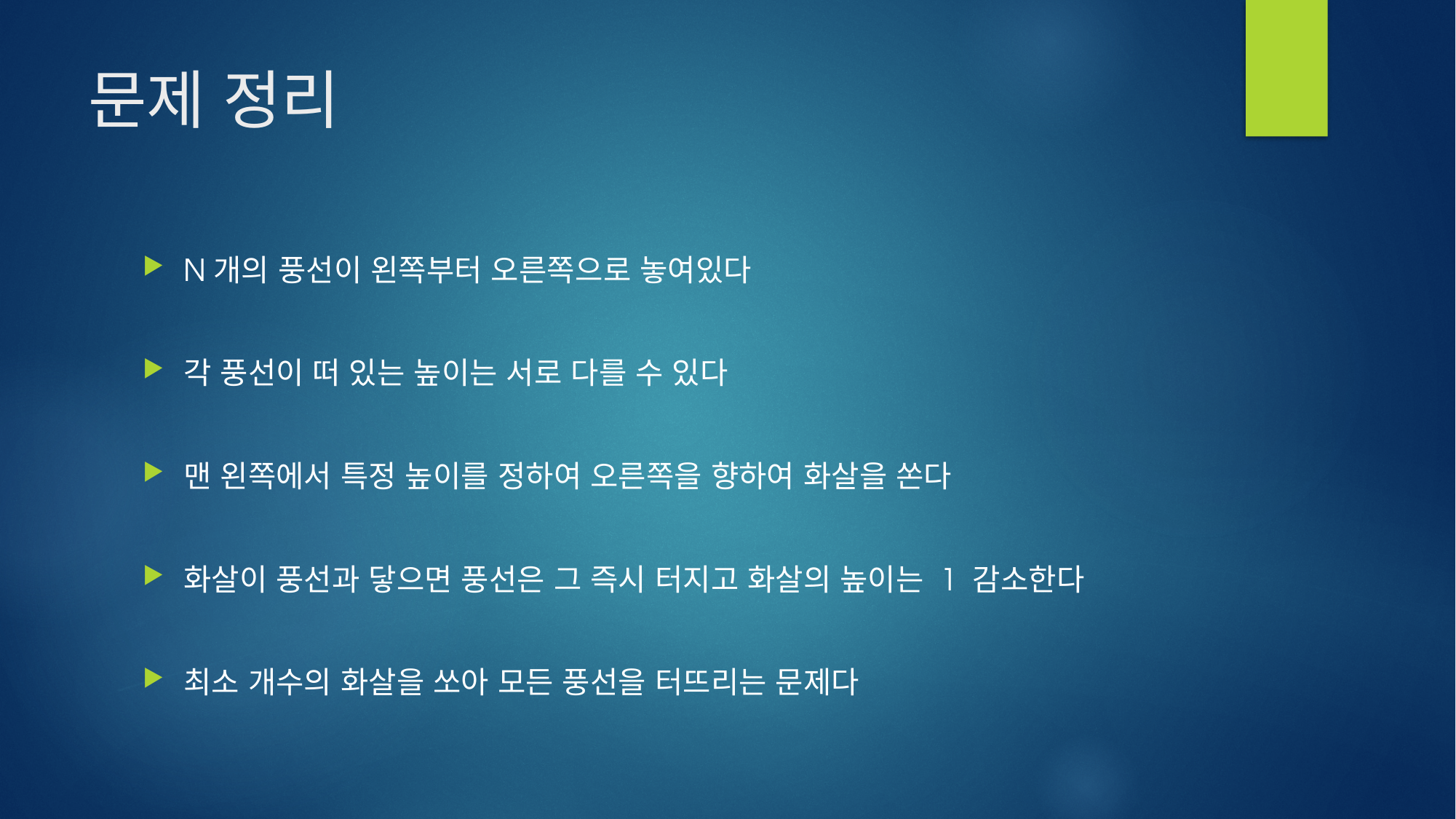

# 문제 정리
N개의 풍선이 왼쪽부터 오른쪽으로 놓여있다

각 풍선이 떠 있는 높이는 서로 다를 수 있다

맨 왼쪽에서 특정 높이를 정하여 오른쪽을 향하여 화살을 쏜다

화살이 풍선과 닿으면 풍선은 그 즉시 터지고 화살의 높이는 1 감소한다

최소 개수의 화살을 쏘아 모든 풍선을 터뜨리는 문제다